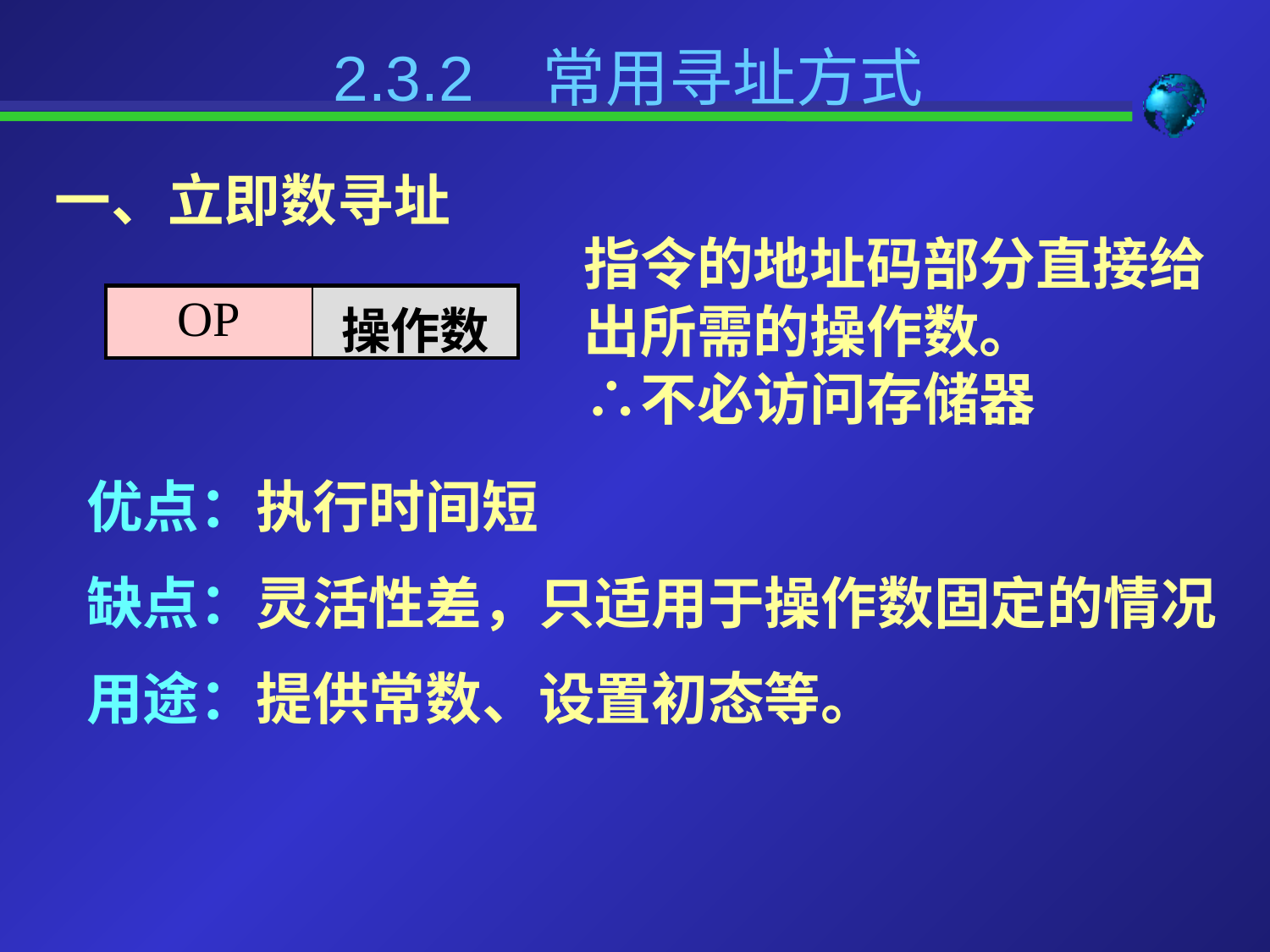

2.3.2   常用寻址方式
一、立即数寻址
指令的地址码部分直接给出所需的操作数。
∴不必访问存储器
| OP | 操作数 |
| --- | --- |
优点：执行时间短
缺点：灵活性差，只适用于操作数固定的情况
用途：提供常数、设置初态等。
18